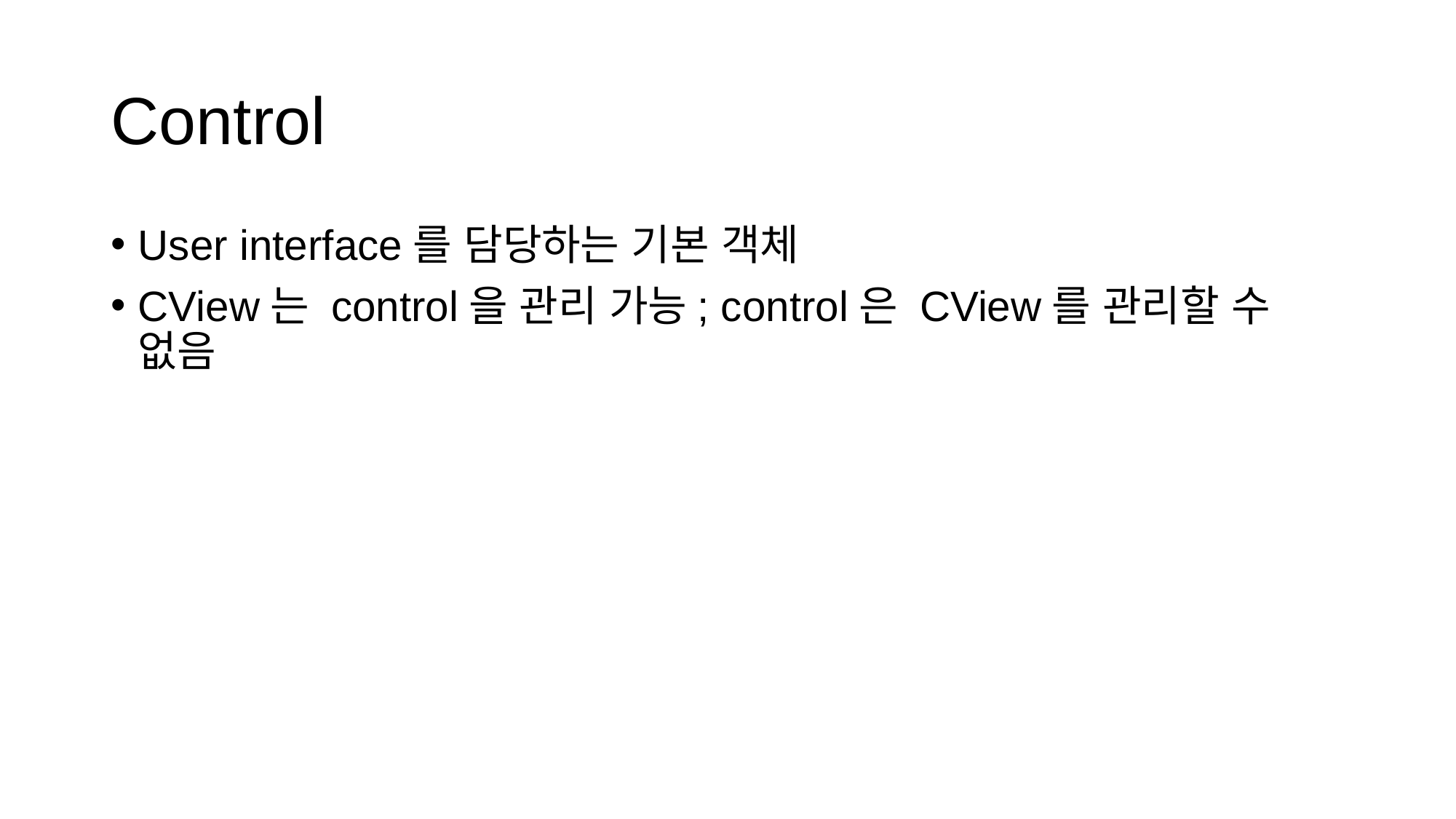

# Control
User interface를 담당하는 기본 객체
CView는 control을 관리 가능; control은 CView를 관리할 수 없음